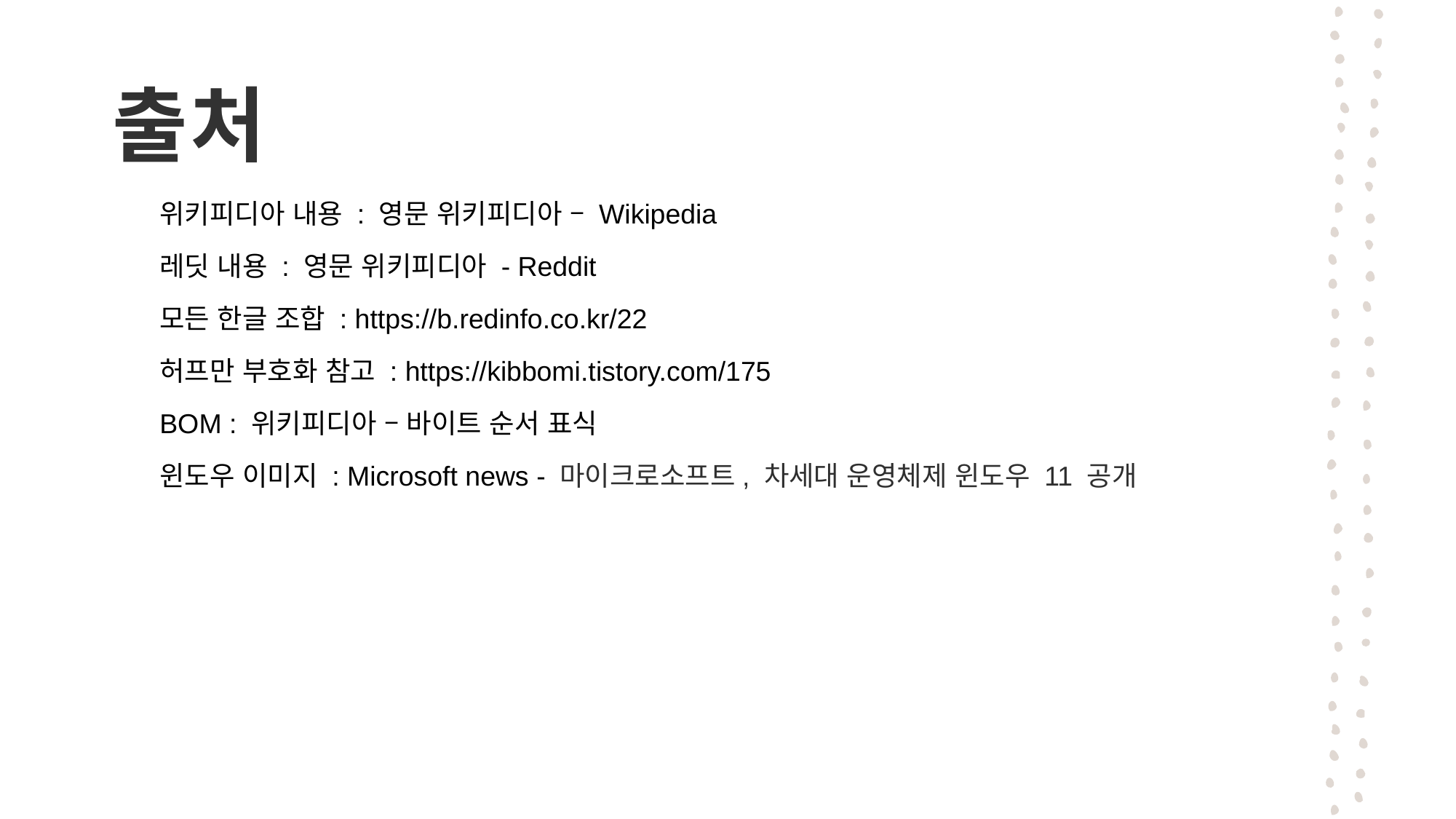

# 출처
위키피디아 내용 : 영문 위키피디아 – Wikipedia
레딧 내용 : 영문 위키피디아 - Reddit
모든 한글 조합 : https://b.redinfo.co.kr/22
허프만 부호화 참고 : https://kibbomi.tistory.com/175
BOM : 위키피디아 – 바이트 순서 표식
윈도우 이미지 : Microsoft news - 마이크로소프트, 차세대 운영체제 윈도우 11 공개